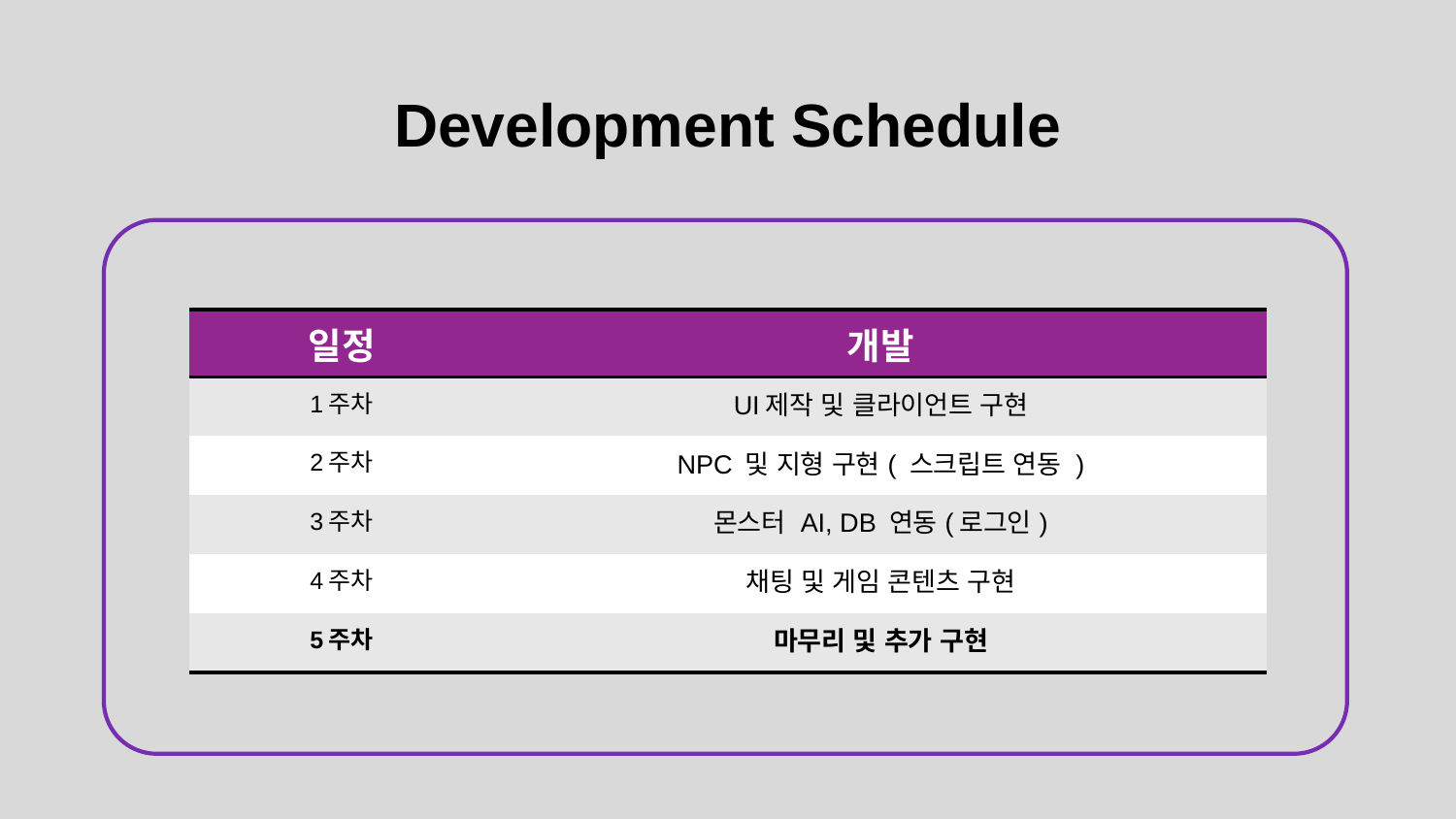

Development Schedule

| 일정 | 개발 |
| --- | --- |
| 1주차 | UI제작 및 클라이언트 구현 |
| 2주차 | NPC 및 지형 구현( 스크립트 연동 ) |
| 3주차 | 몬스터 AI, DB 연동(로그인) |
| 4주차 | 채팅 및 게임 콘텐츠 구현 |
| 5주차 | 마무리 및 추가 구현 |